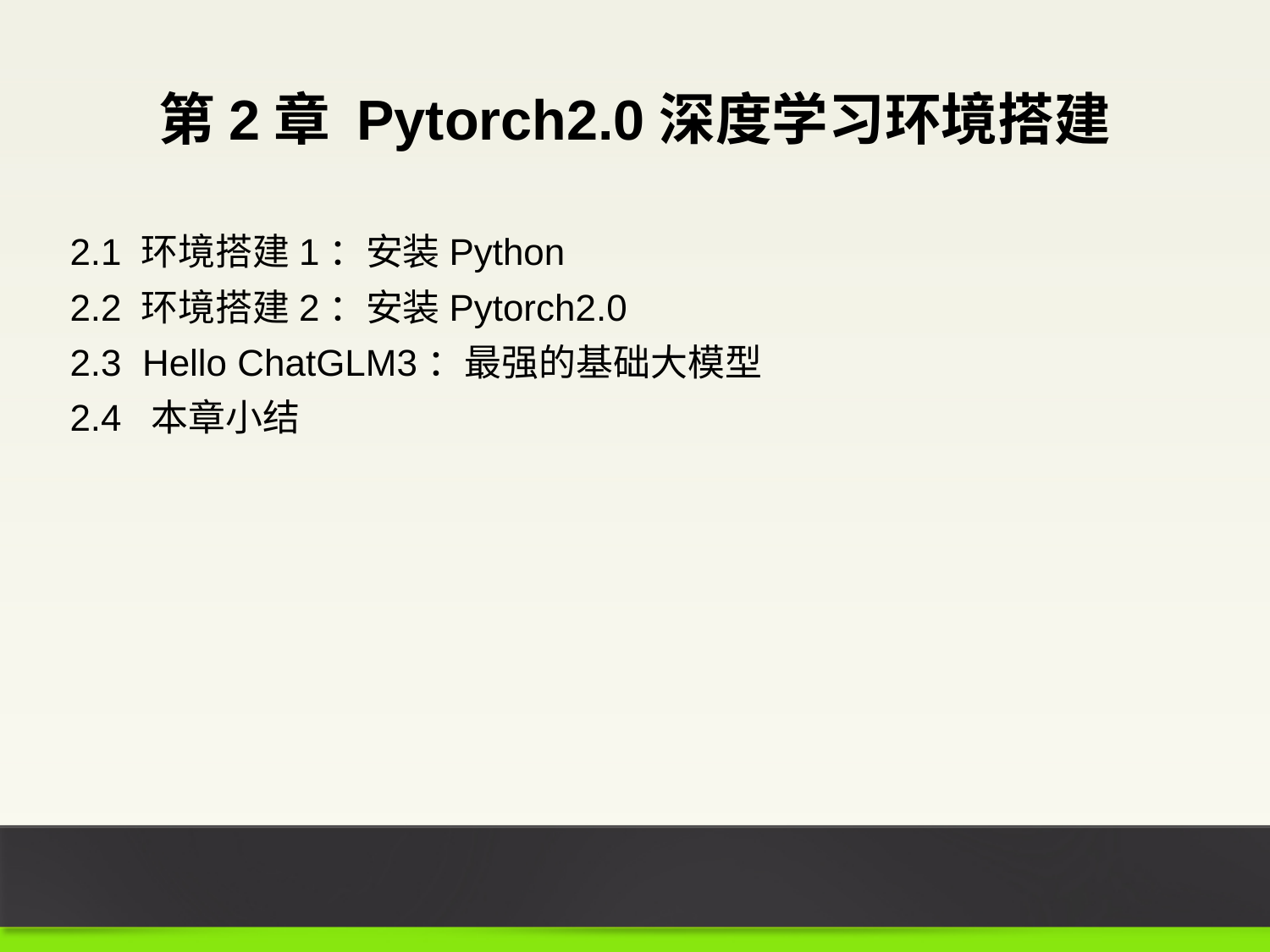

第2章 Pytorch2.0深度学习环境搭建
2.1 环境搭建1：安装Python
2.2 环境搭建2：安装Pytorch2.0
2.3  Hello ChatGLM3：最强的基础大模型
2.4  本章小结